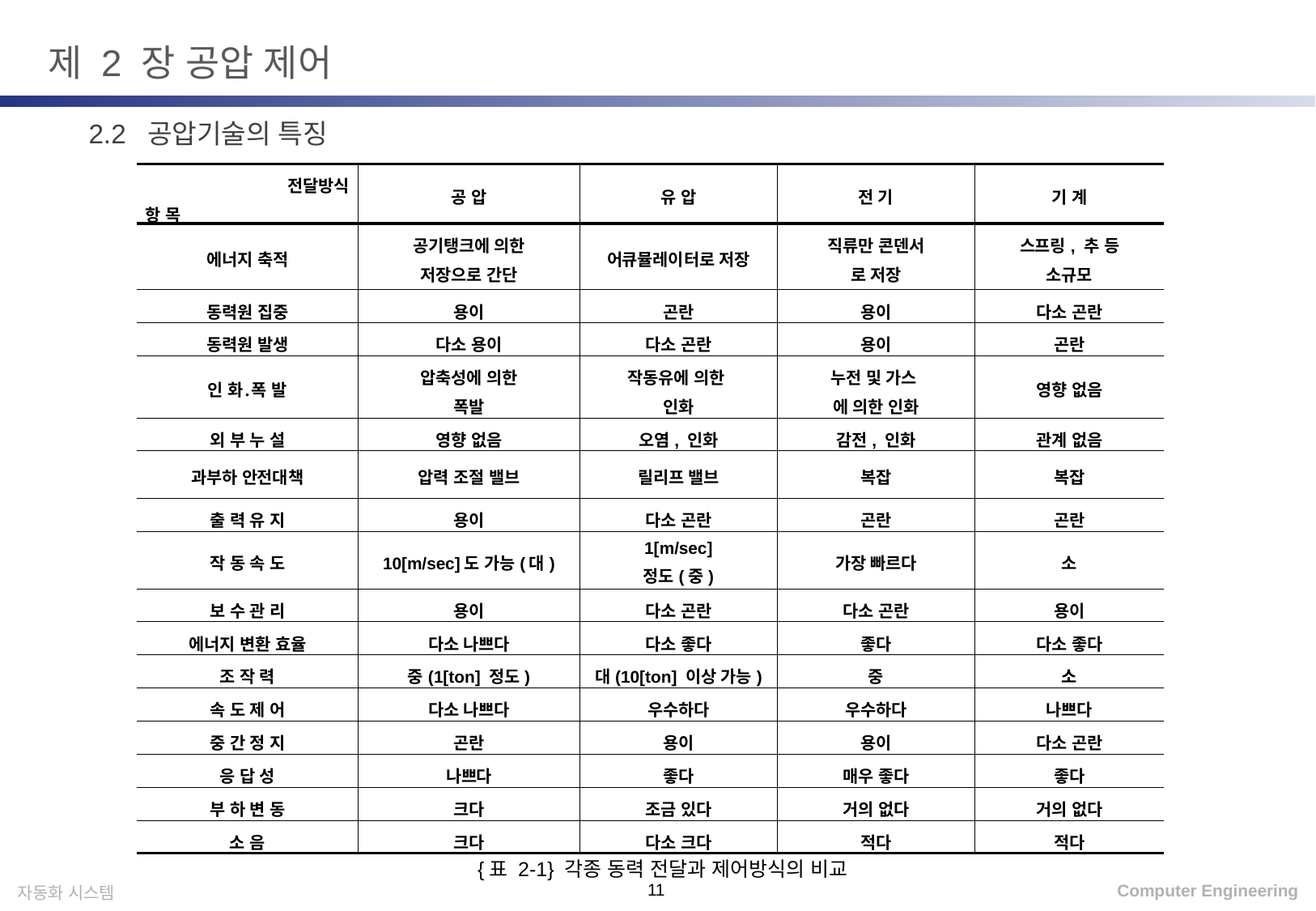

제 2 장 공압 제어
2.2  공압기술의 특징
| 전달방식 항 목 | 공 압 | 유 압 | 전 기 | 기 계 |
| --- | --- | --- | --- | --- |
| 에너지 축적 | 공기탱크에 의한 저장으로 간단 | 어큐뮬레이터로 저장 | 직류만 콘덴서 로 저장 | 스프링, 추 등 소규모 |
| 동력원 집중 | 용이 | 곤란 | 용이 | 다소 곤란 |
| 동력원 발생 | 다소 용이 | 다소 곤란 | 용이 | 곤란 |
| 인 화․폭 발 | 압축성에 의한 폭발 | 작동유에 의한 인화 | 누전 및 가스 에 의한 인화 | 영향 없음 |
| 외 부 누 설 | 영향 없음 | 오염, 인화 | 감전, 인화 | 관계 없음 |
| 과부하 안전대책 | 압력 조절 밸브 | 릴리프 밸브 | 복잡 | 복잡 |
| 출 력 유 지 | 용이 | 다소 곤란 | 곤란 | 곤란 |
| 작 동 속 도 | 10[m/sec]도 가능(대) | 1[m/sec] 정도(중) | 가장 빠르다 | 소 |
| 보 수 관 리 | 용이 | 다소 곤란 | 다소 곤란 | 용이 |
| 에너지 변환 효율 | 다소 나쁘다 | 다소 좋다 | 좋다 | 다소 좋다 |
| 조 작 력 | 중(1[ton] 정도) | 대(10[ton] 이상 가능) | 중 | 소 |
| 속 도 제 어 | 다소 나쁘다 | 우수하다 | 우수하다 | 나쁘다 |
| 중 간 정 지 | 곤란 | 용이 | 용이 | 다소 곤란 |
| 응 답 성 | 나쁘다 | 좋다 | 매우 좋다 | 좋다 |
| 부 하 변 동 | 크다 | 조금 있다 | 거의 없다 | 거의 없다 |
| 소 음 | 크다 | 다소 크다 | 적다 | 적다 |
{표 2-1} 각종 동력 전달과 제어방식의 비교